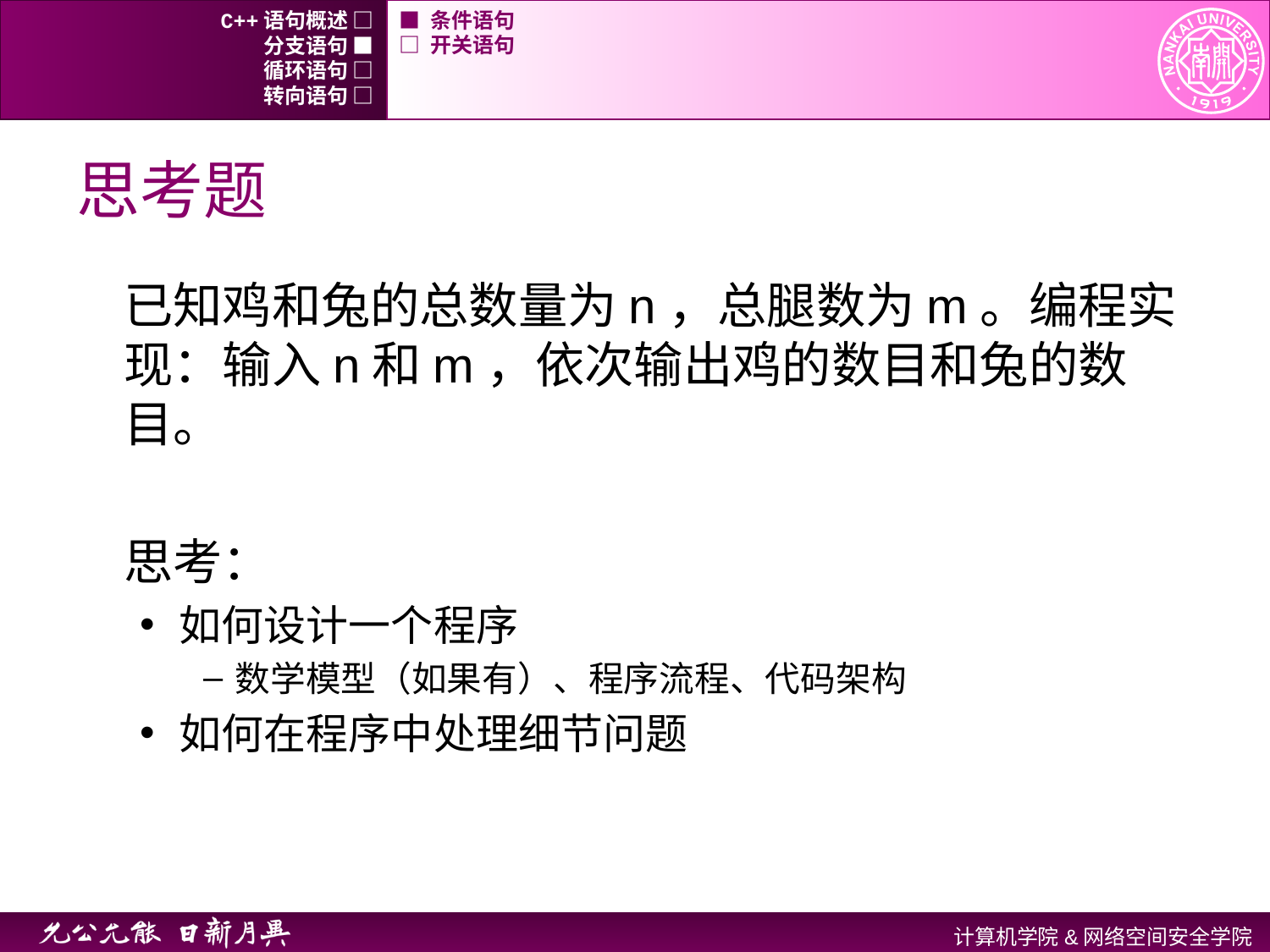

C++语句概述 □
■ 条件语句
分支语句 ■
□ 开关语句
循环语句 □

转向语句 □

# 思考题
已知鸡和兔的总数量为n，总腿数为m。编程实现：输入n和m，依次输出鸡的数目和兔的数目。

思考：
如何设计一个程序
数学模型（如果有）、程序流程、代码架构
如何在程序中处理细节问题